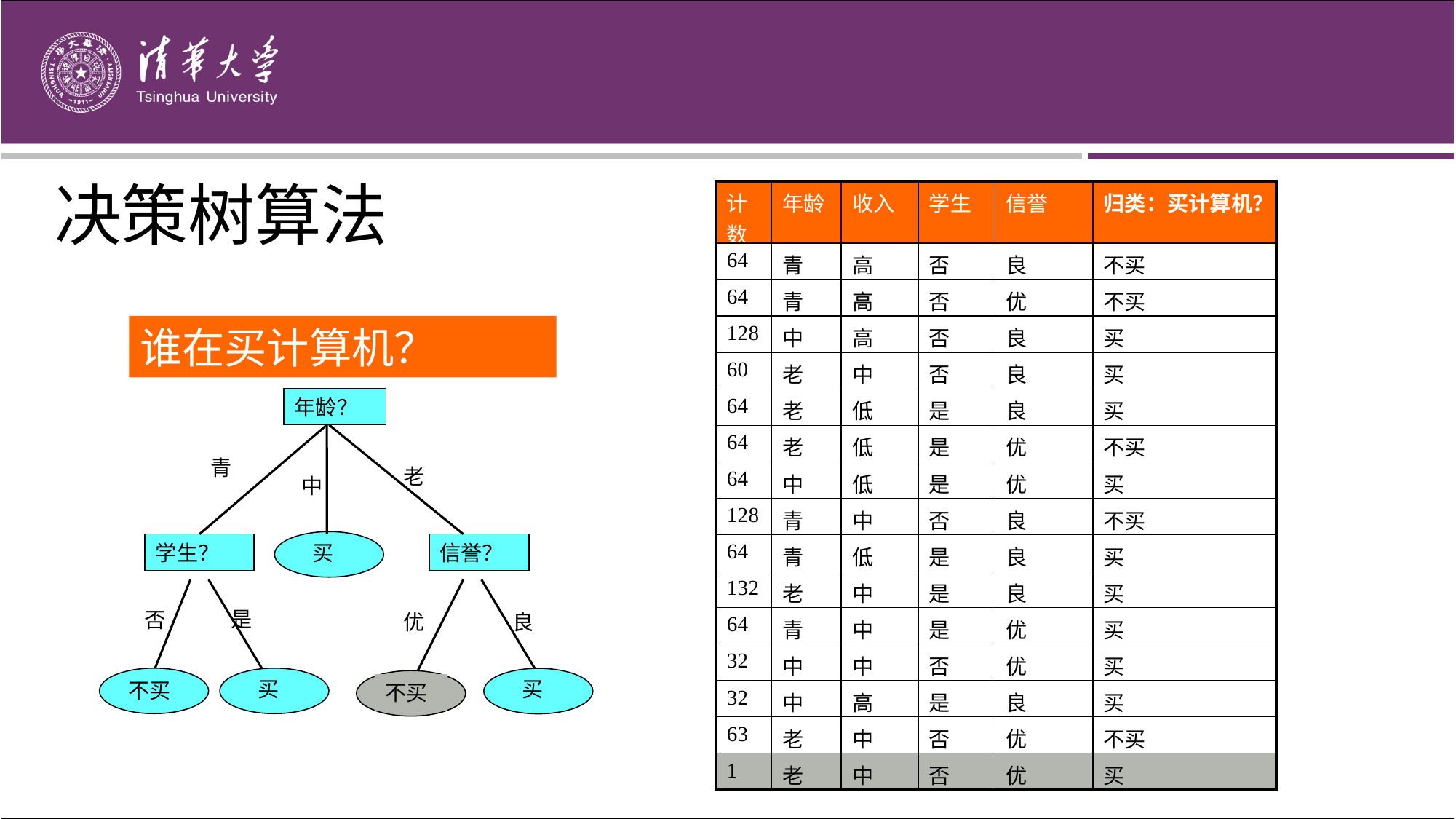

决策树算法
| 计数 | 年龄 | 收入 | 学生 | 信誉 | 归类：买计算机？ |
| --- | --- | --- | --- | --- | --- |
| 64 | 青 | 高 | 否 | 良 | 不买 |
| 64 | 青 | 高 | 否 | 优 | 不买 |
| 128 | 中 | 高 | 否 | 良 | 买 |
| 60 | 老 | 中 | 否 | 良 | 买 |
| 64 | 老 | 低 | 是 | 良 | 买 |
| 64 | 老 | 低 | 是 | 优 | 不买 |
| 64 | 中 | 低 | 是 | 优 | 买 |
| 128 | 青 | 中 | 否 | 良 | 不买 |
| 64 | 青 | 低 | 是 | 良 | 买 |
| 132 | 老 | 中 | 是 | 良 | 买 |
| 64 | 青 | 中 | 是 | 优 | 买 |
| 32 | 中 | 中 | 否 | 优 | 买 |
| 32 | 中 | 高 | 是 | 良 | 买 |
| 63 | 老 | 中 | 否 | 优 | 不买 |
| 1 | 老 | 中 | 否 | 优 | 买 |
谁在买计算机？
年龄？

青
老
中

买
学生？
信誉？

是
否
优
良

不买

买

买

不买